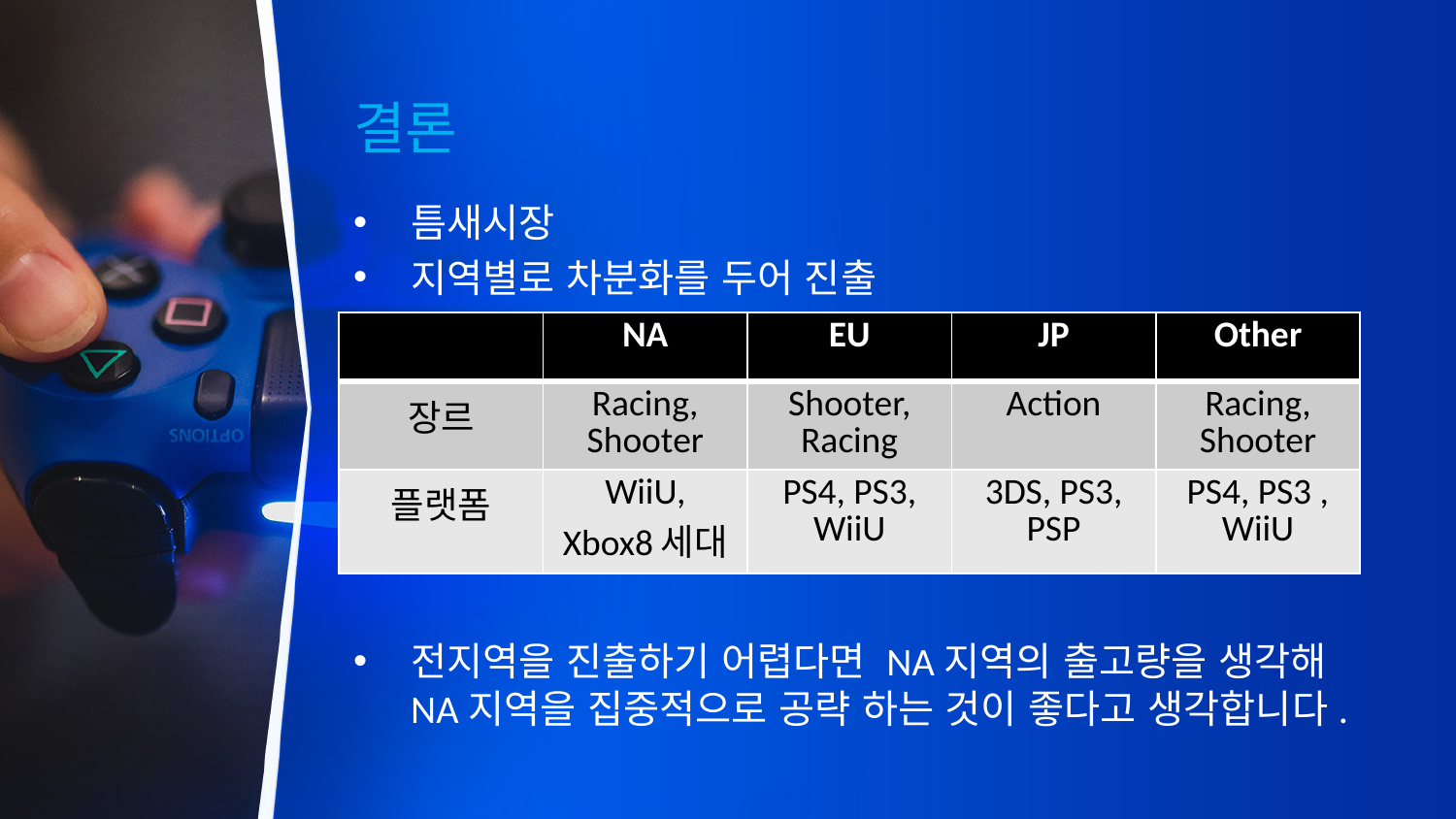

# 결론
틈새시장
지역별로 차분화를 두어 진출

전지역을 진출하기 어렵다면 NA지역의 출고량을 생각해 NA지역을 집중적으로 공략 하는 것이 좋다고 생각합니다.
|  | NA | EU | JP | Other |
| --- | --- | --- | --- | --- |
| 장르 | Racing, Shooter | Shooter, Racing | Action | Racing, Shooter |
| 플랫폼 | WiiU, Xbox8세대 | PS4, PS3, WiiU | 3DS, PS3, PSP | PS4, PS3 , WiiU |